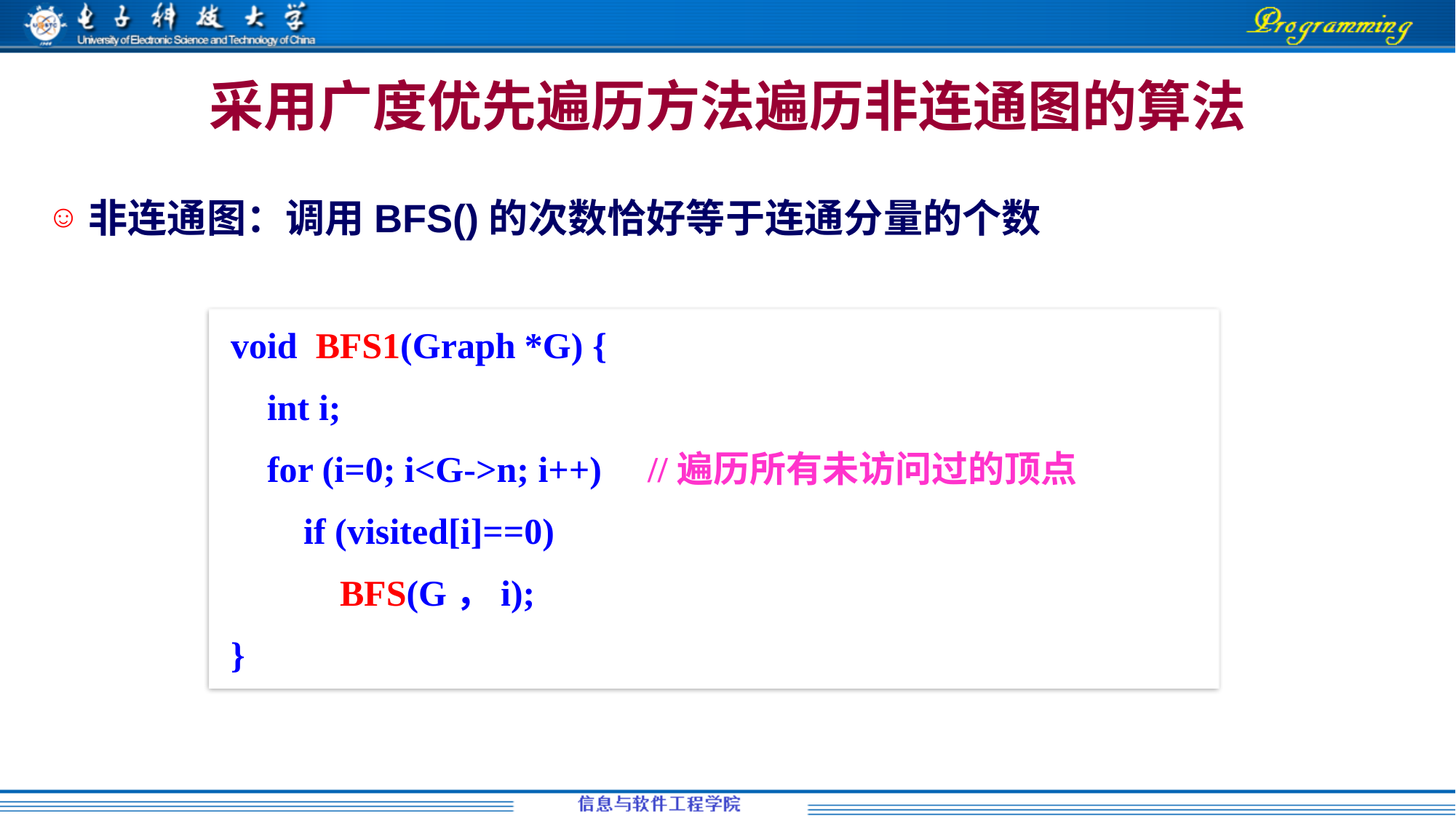

# 采用广度优先遍历方法遍历非连通图的算法
非连通图：调用BFS()的次数恰好等于连通分量的个数
void  BFS1(Graph *G) {
    int i;
    for (i=0; i<G->n; i++)     //遍历所有未访问过的顶点
        if (visited[i]==0)
            BFS(G，i);
}